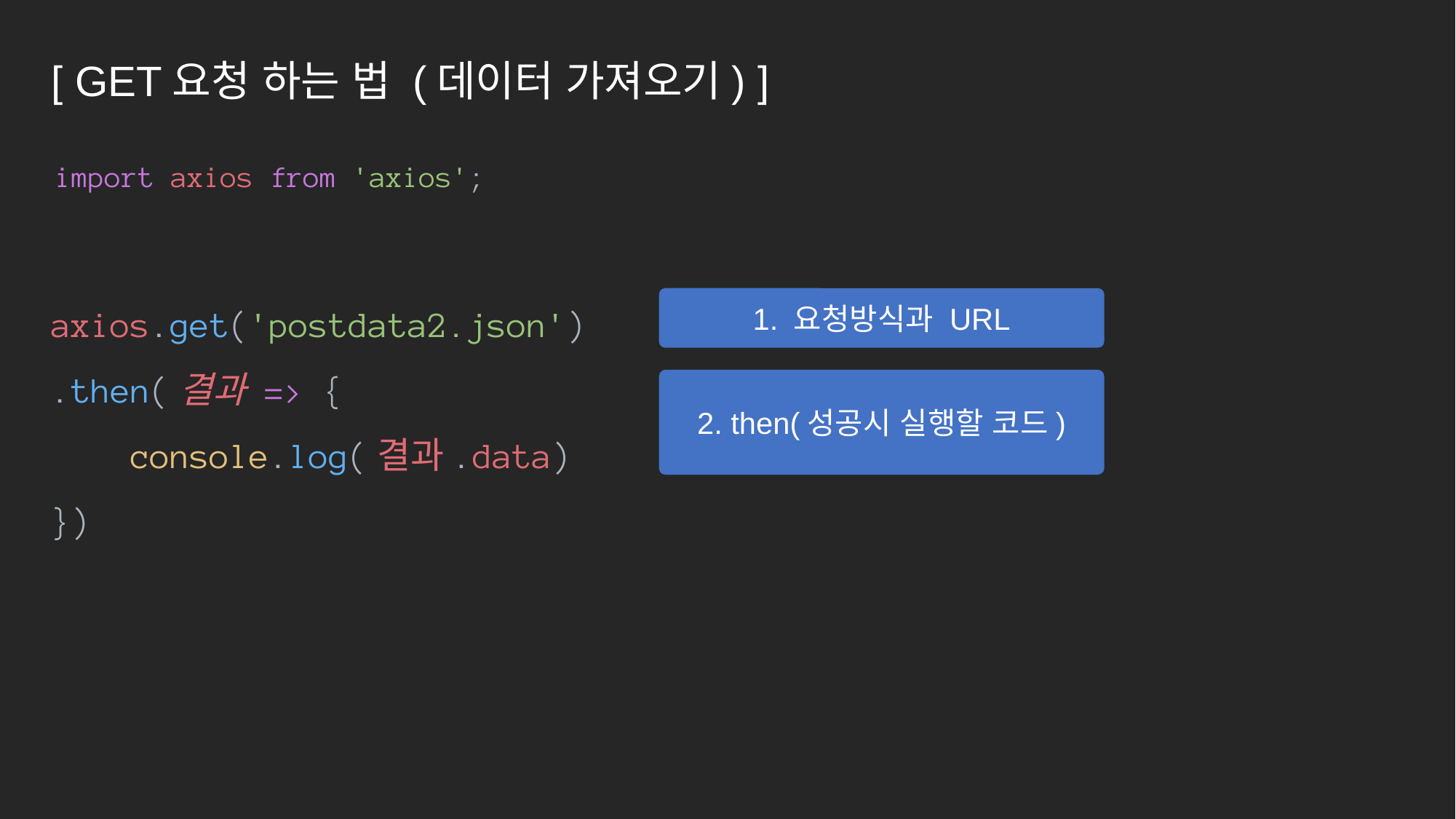

[ GET요청 하는 법 (데이터 가져오기) ]
import axios from 'axios';
axios.get('postdata2.json')
.then(결과 => {
    console.log(결과.data)
})
1. 요청방식과 URL
2. then(성공시 실행할 코드)